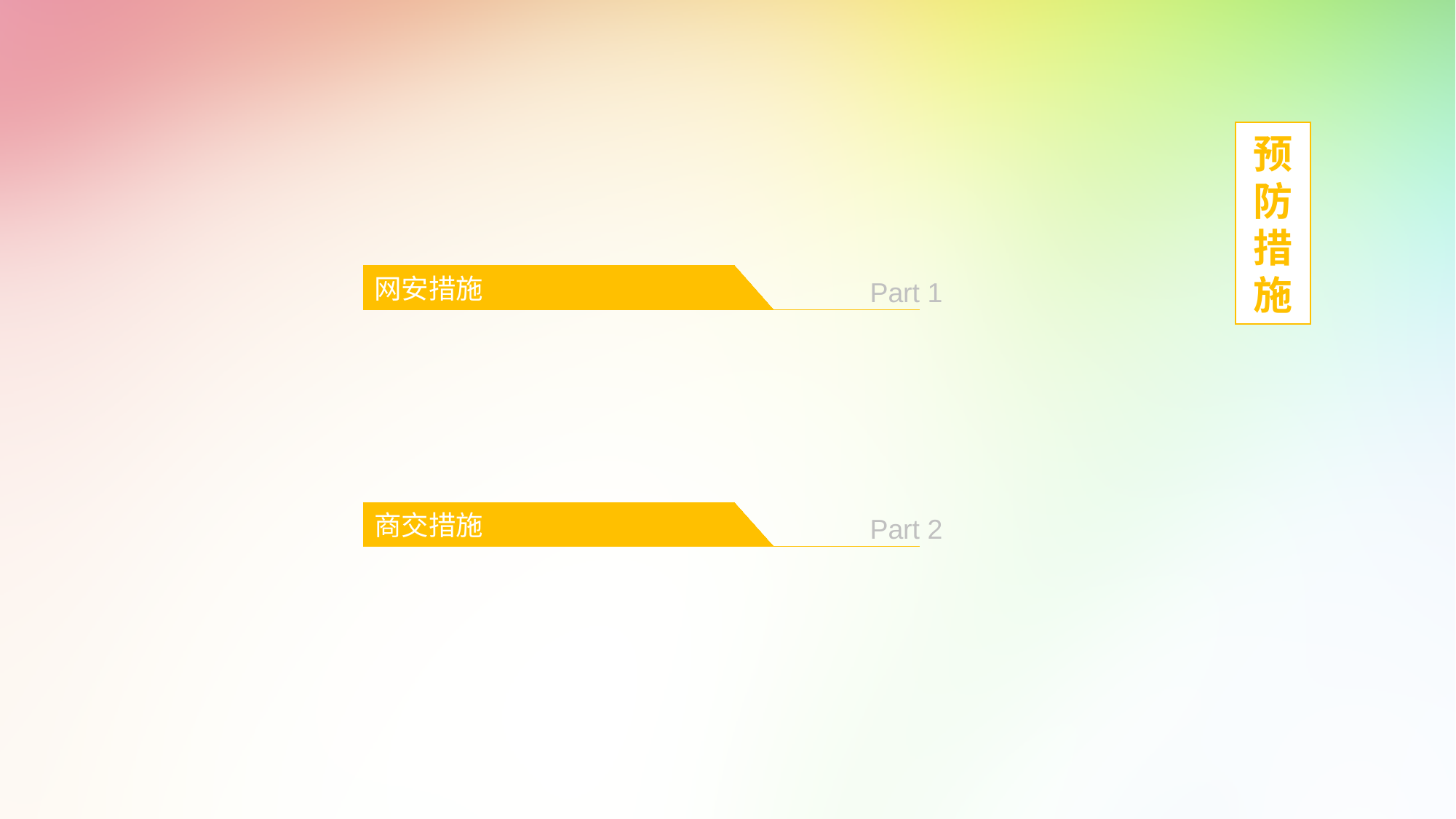

预防措施
网安措施
Part 1

商交措施
Part 2